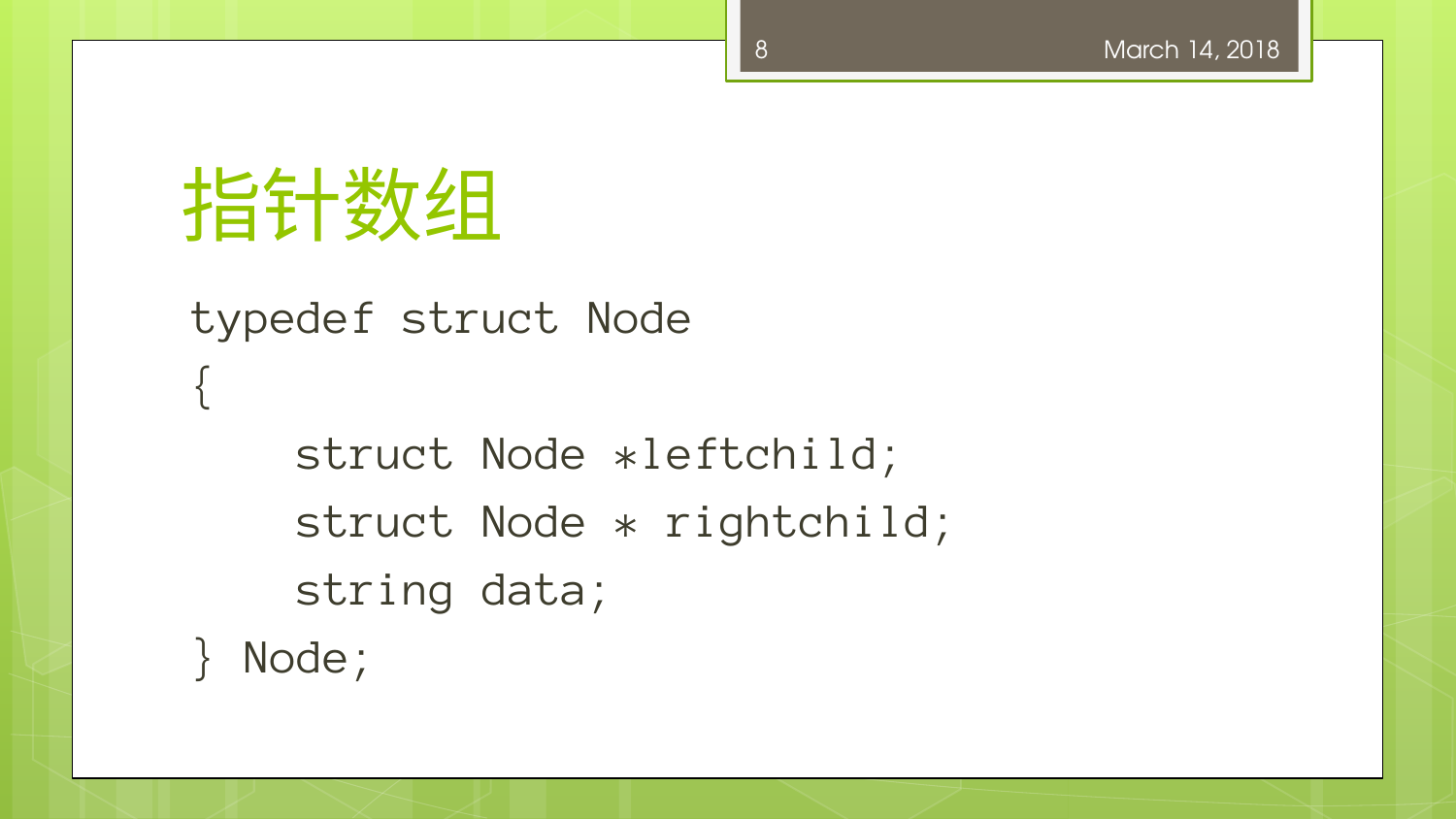

8
March 14, 2018
# 指针数组
typedef struct Node
{
    struct Node *leftchild;
    struct Node * rightchild;
    string data;
} Node;